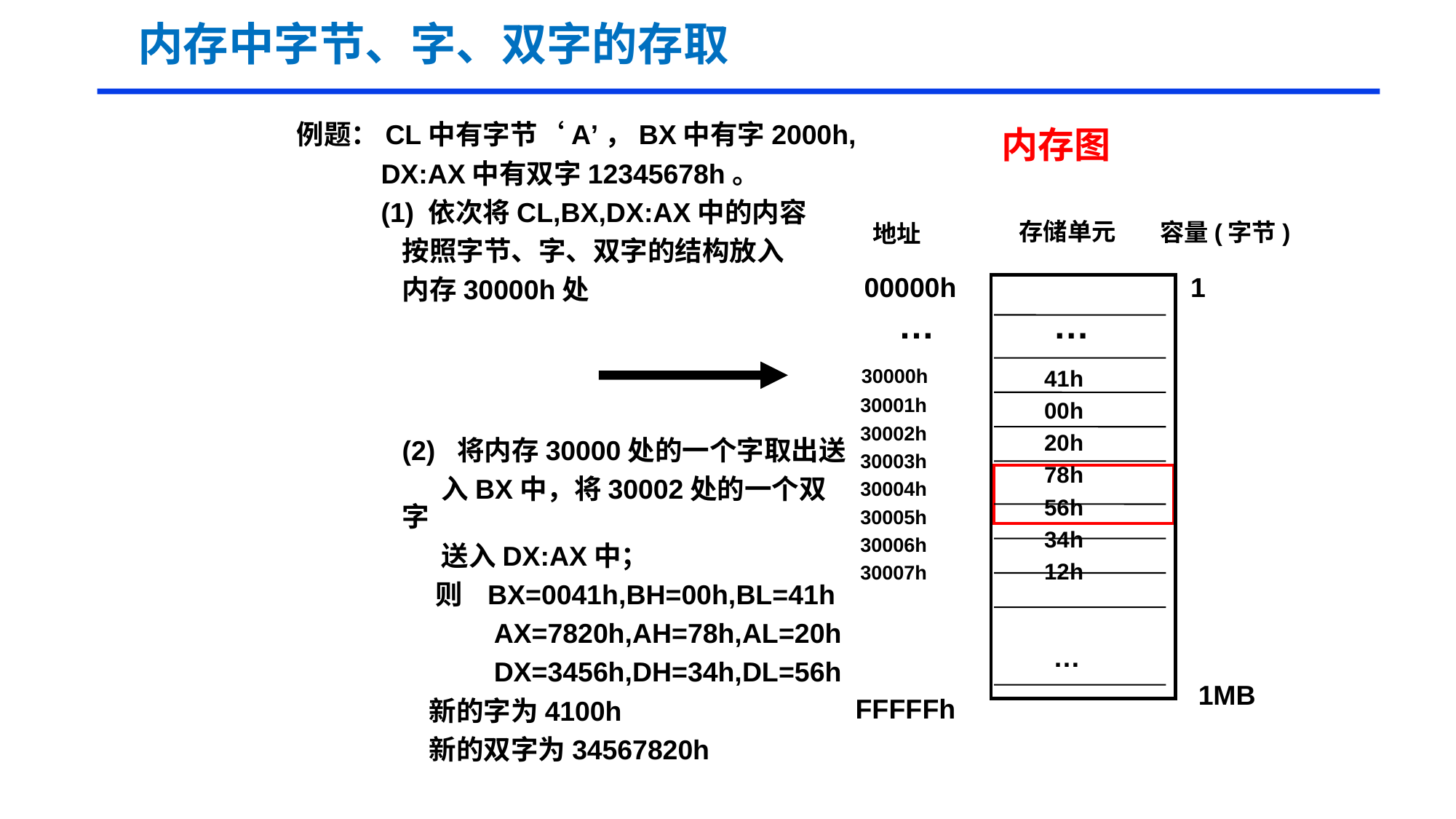

# 内存中字节、字、双字的存取
例题：CL中有字节‘A’，BX中有字2000h,
           DX:AX中有双字12345678h。
           (1) 依次将CL,BX,DX:AX中的内容
                按照字节、字、双字的结构放入
                内存30000h处
内存图
存储单元
容量(字节)
地址
00000h
1

…
…

   30000h
    30001h
    30002h
    30003h
    30004h
    30005h
    30006h
    30007h

41h
00h
20h
78h
56h
34h
12h

   (2)  将内存30000处的一个字取出送
         入BX中，将30002处的一个双字
         送入DX:AX中；
        则   BX=0041h,BH=00h,BL=41h
               AX=7820h,AH=78h,AL=20h
               DX=3456h,DH=34h,DL=56h
       新的字为4100h
       新的双字为34567820h

…
1MB
FFFFFh